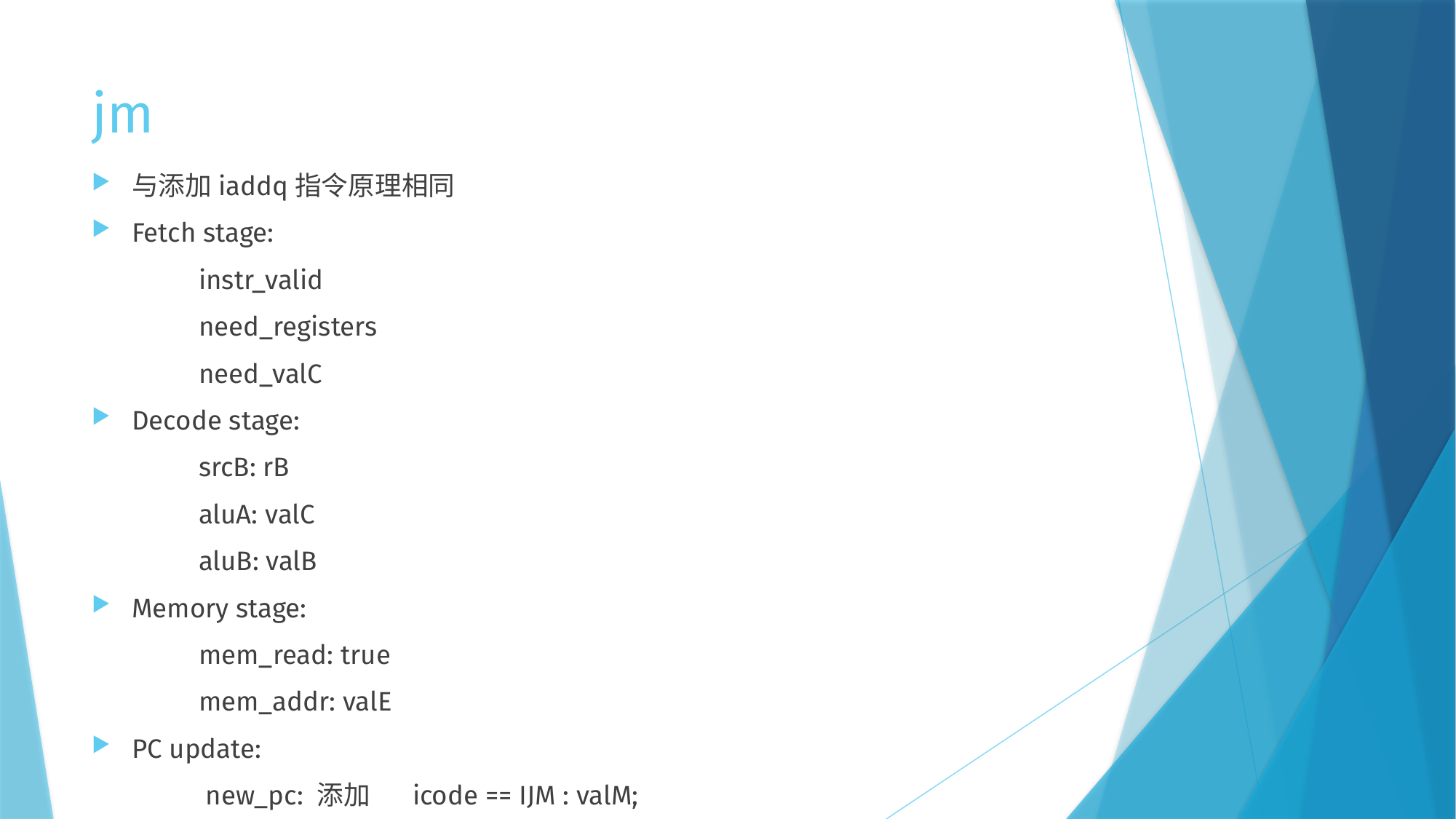

# jm
与添加iaddq指令原理相同
Fetch stage:
	instr_valid
	need_registers
	need_valC
Decode stage:
	srcB: rB
	aluA: valC
	aluB: valB
Memory stage:
	mem_read: true
	mem_addr: valE
PC update:
	 new_pc: 添加	icode == IJM : valM;